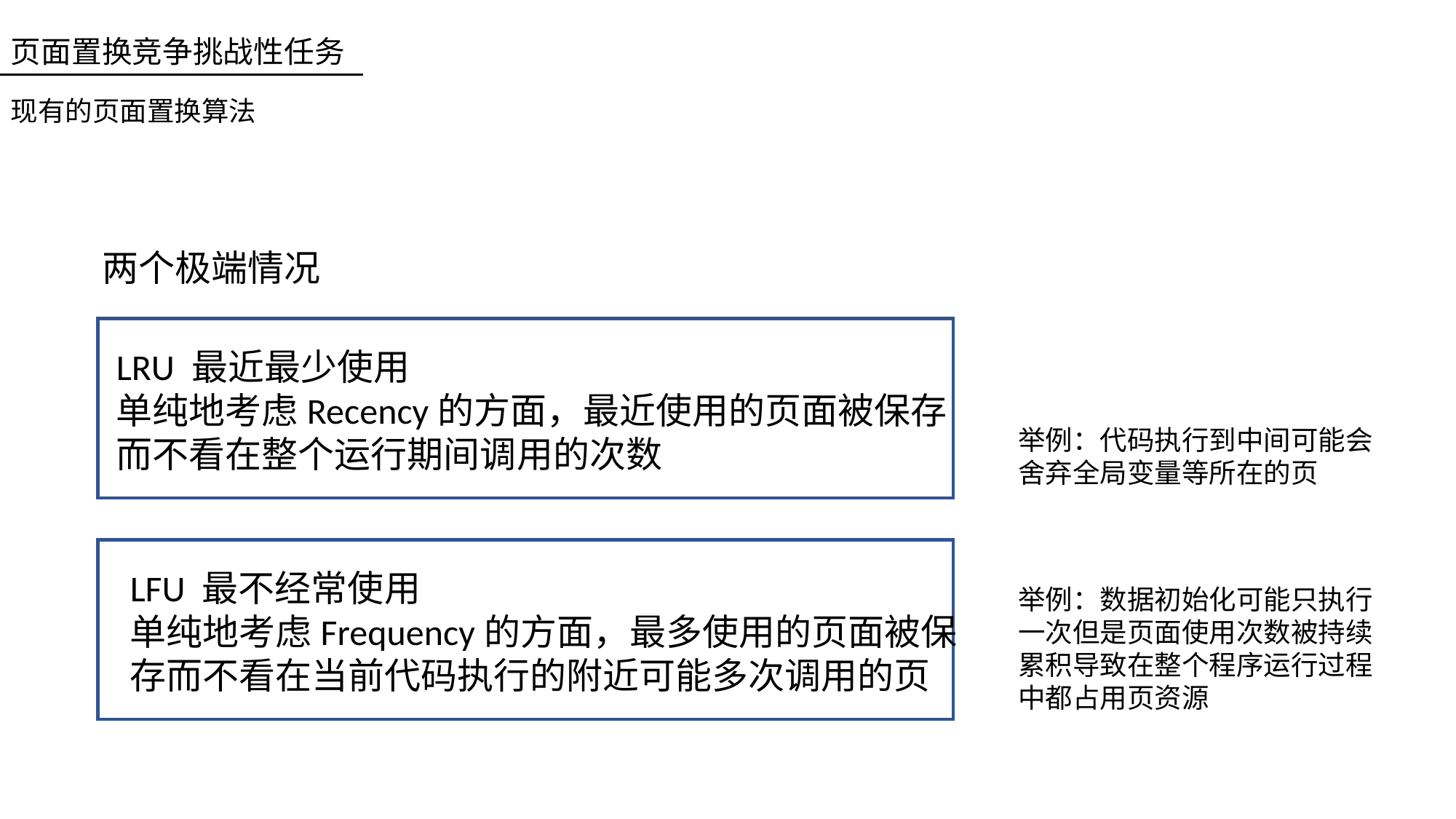

页面置换竞争挑战性任务
现有的页面置换算法
两个极端情况

LRU 最近最少使用
单纯地考虑Recency的方面，最近使用的页面被保存
而不看在整个运行期间调用的次数
举例：代码执行到中间可能会
舍弃全局变量等所在的页

LFU 最不经常使用
单纯地考虑Frequency的方面，最多使用的页面被保
存而不看在当前代码执行的附近可能多次调用的页
举例：数据初始化可能只执行
一次但是页面使用次数被持续
累积导致在整个程序运行过程
中都占用页资源